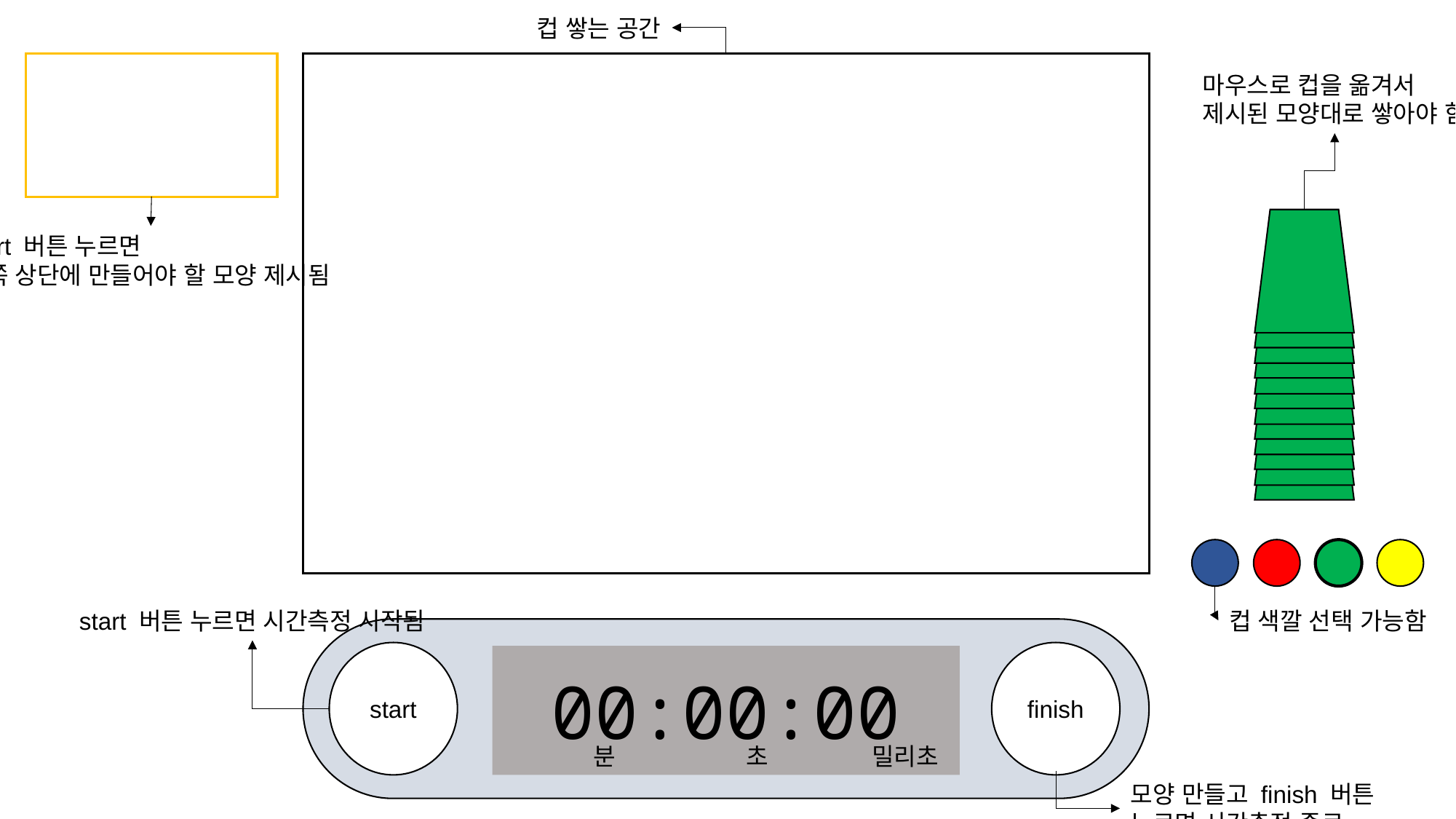

컵 쌓는 공간

마우스로 컵을 옮겨서
제시된 모양대로 쌓아야 함

start 버튼 누르면
왼쪽 상단에 만들어야 할 모양 제시됨

start 버튼 누르면 시간측정 시작됨
컵 색깔 선택 가능함

start
finish
00:00:00
분
초
밀리초
모양 만들고 finish 버튼 누르면 시간측정 종료